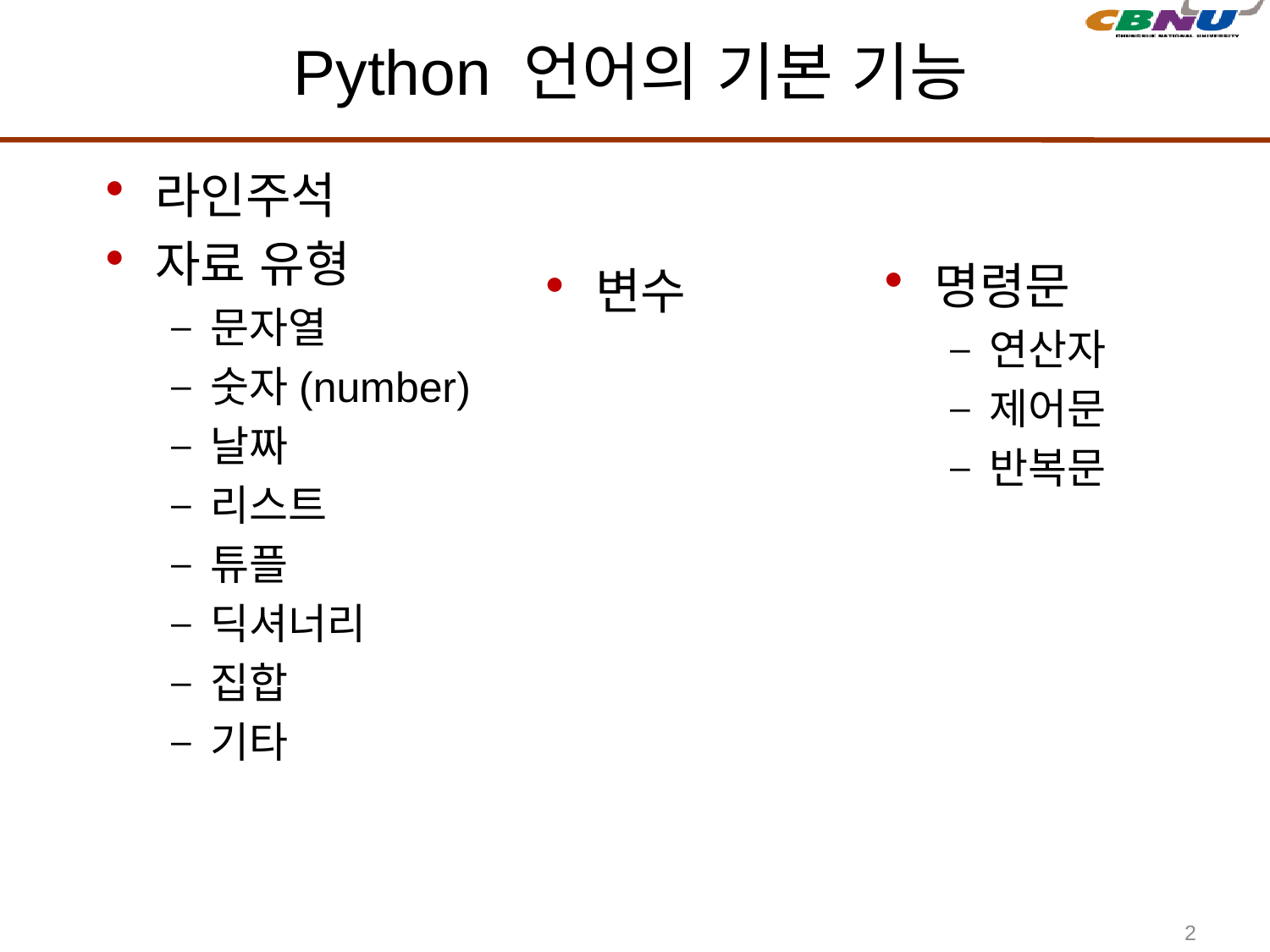

# Python 언어의 기본 기능
라인주석
자료 유형
문자열
숫자(number)
날짜
리스트
튜플
딕셔너리
집합
기타
명령문
연산자
제어문
반복문
변수
2